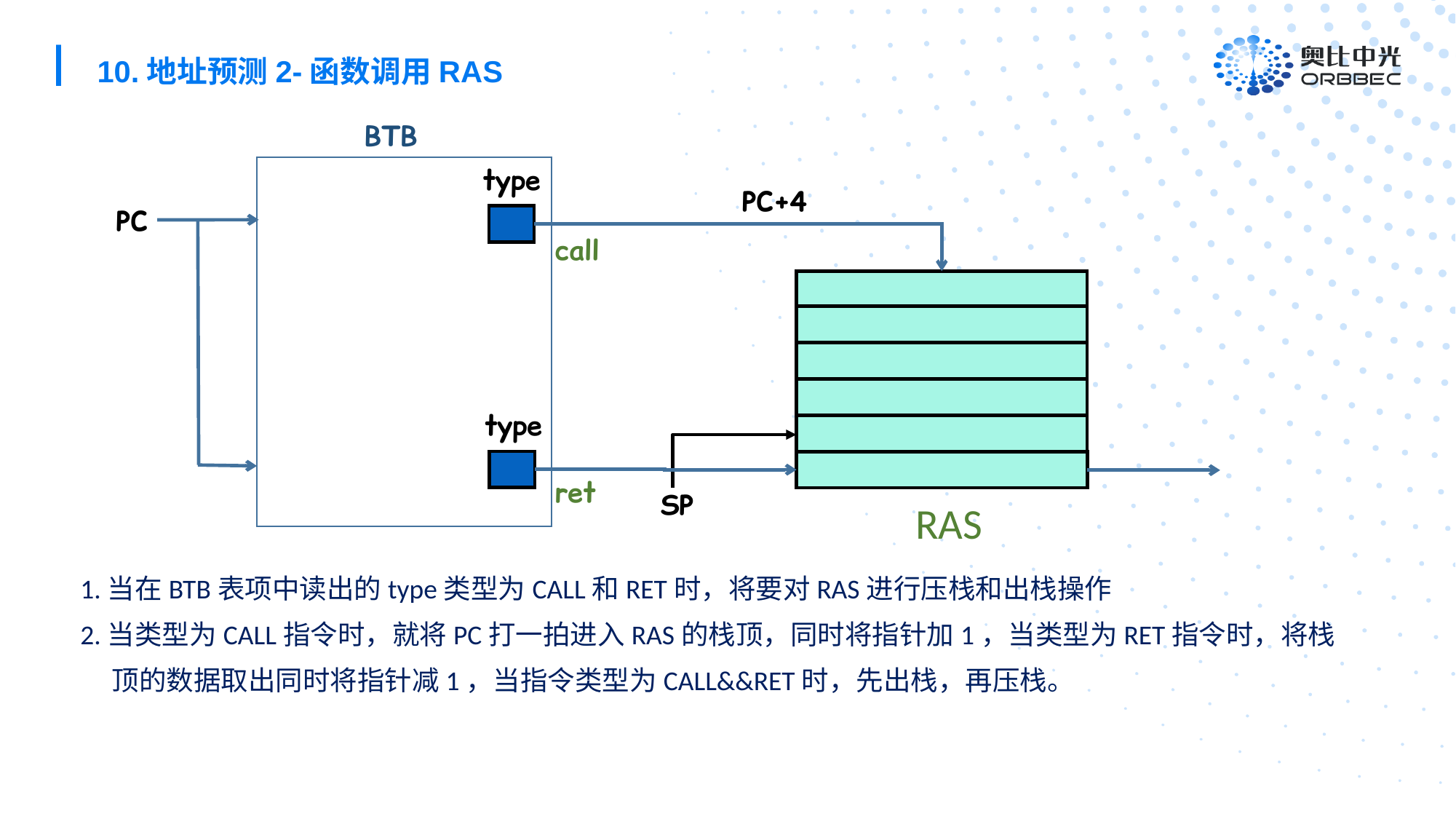

10.地址预测2-函数调用RAS
BTB

type
PC+4
PC

call

type

ret
SP
RAS
1.当在BTB表项中读出的type类型为CALL和RET时，将要对RAS进行压栈和出栈操作
2.当类型为CALL指令时，就将PC打一拍进入RAS的栈顶，同时将指针加1，当类型为RET指令时，将栈
    顶的数据取出同时将指针减1，当指令类型为CALL&&RET时，先出栈，再压栈。

12